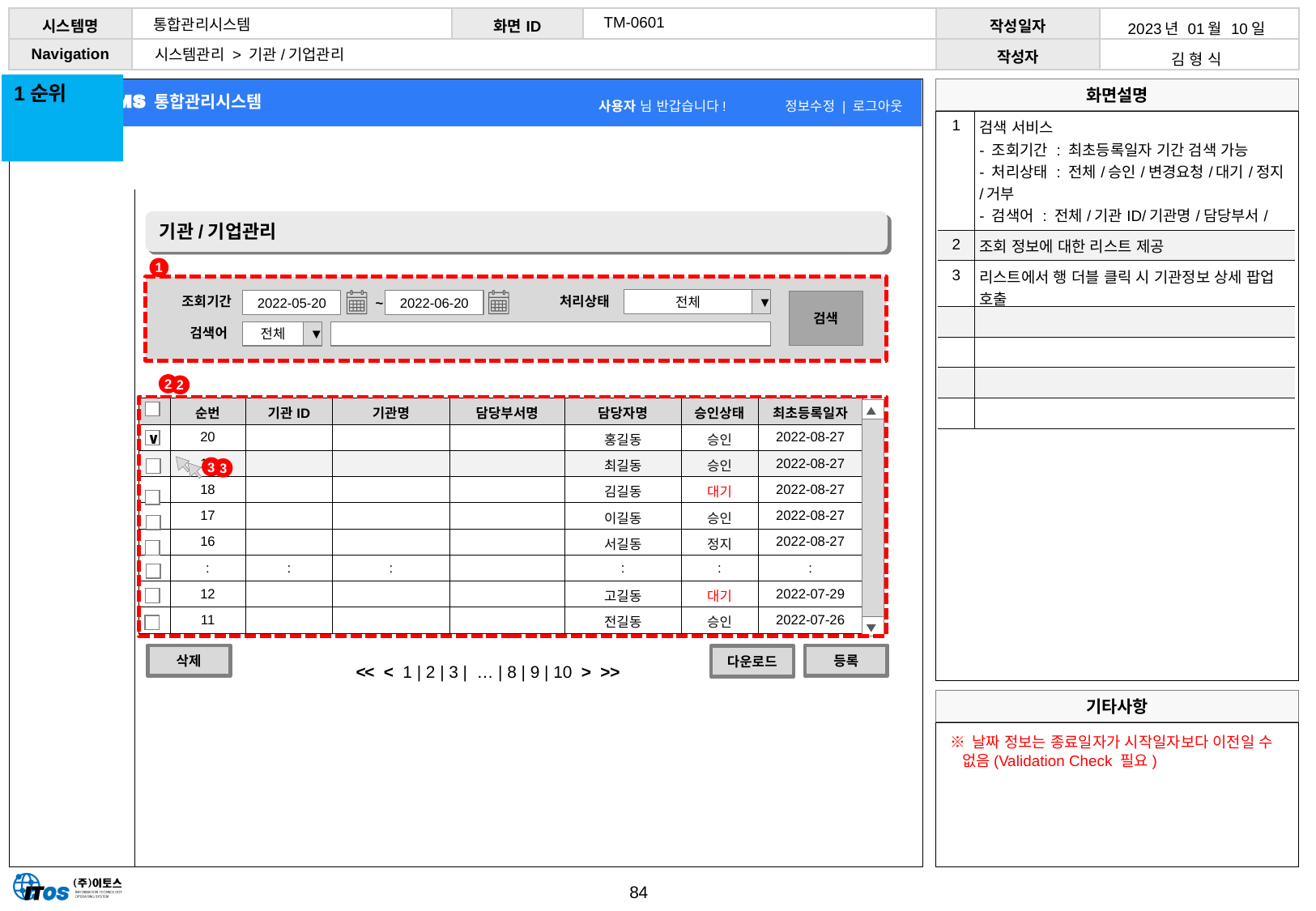

TM-0601
통합관리시스템
| 2023년 01월 10일 |
| --- |
| 김 형 식 |
시스템관리 > 기관/기업관리
1순위
| 1 | 검색 서비스 - 조회기간 : 최초등록일자 기간 검색 가능 - 처리상태 : 전체/승인/변경요청/대기/정지/거부 - 검색어 : 전체/기관ID/기관명/담당부서/담당자명 |
| --- | --- |
| 2 | 조회 정보에 대한 리스트 제공 |
| 3 | 리스트에서 행 더블 클릭 시 기관정보 상세 팝업 호출 |
|  |  |
|  |  |
|  |  |
|  |  |
기관/기업관리
1

처리상태
전체
▼
조회기간
2022-05-20

~
2022-06-20

검색
검색어
전체
▼

2
2

|  | 순번 | 기관ID | 기관명 | 담당부서명 | 담당자명 | 승인상태 | 최초등록일자 |
| --- | --- | --- | --- | --- | --- | --- | --- |
|  | 20 |  |  |  | 홍길동 | 승인 | 2022-08-27 |
|  | 19 |  |  |  | 최길동 | 승인 | 2022-08-27 |
|  | 18 |  |  |  | 김길동 | 대기 | 2022-08-27 |
|  | 17 |  |  |  | 이길동 | 승인 | 2022-08-27 |
|  | 16 |  |  |  | 서길동 | 정지 | 2022-08-27 |
|  | : | : | : |  | : | : | : |
|  | 12 |  |  |  | 고길동 | 대기 | 2022-07-29 |
|  | 11 |  |  |  | 전길동 | 승인 | 2022-07-26 |
◀

▶

∨

3
3

삭제
등록
다운로드
<<  <  1 | 2 | 3 |  … | 8 | 9 | 10  >  >>
※ 날짜 정보는 종료일자가 시작일자보다 이전일 수 없음(Validation Check 필요)